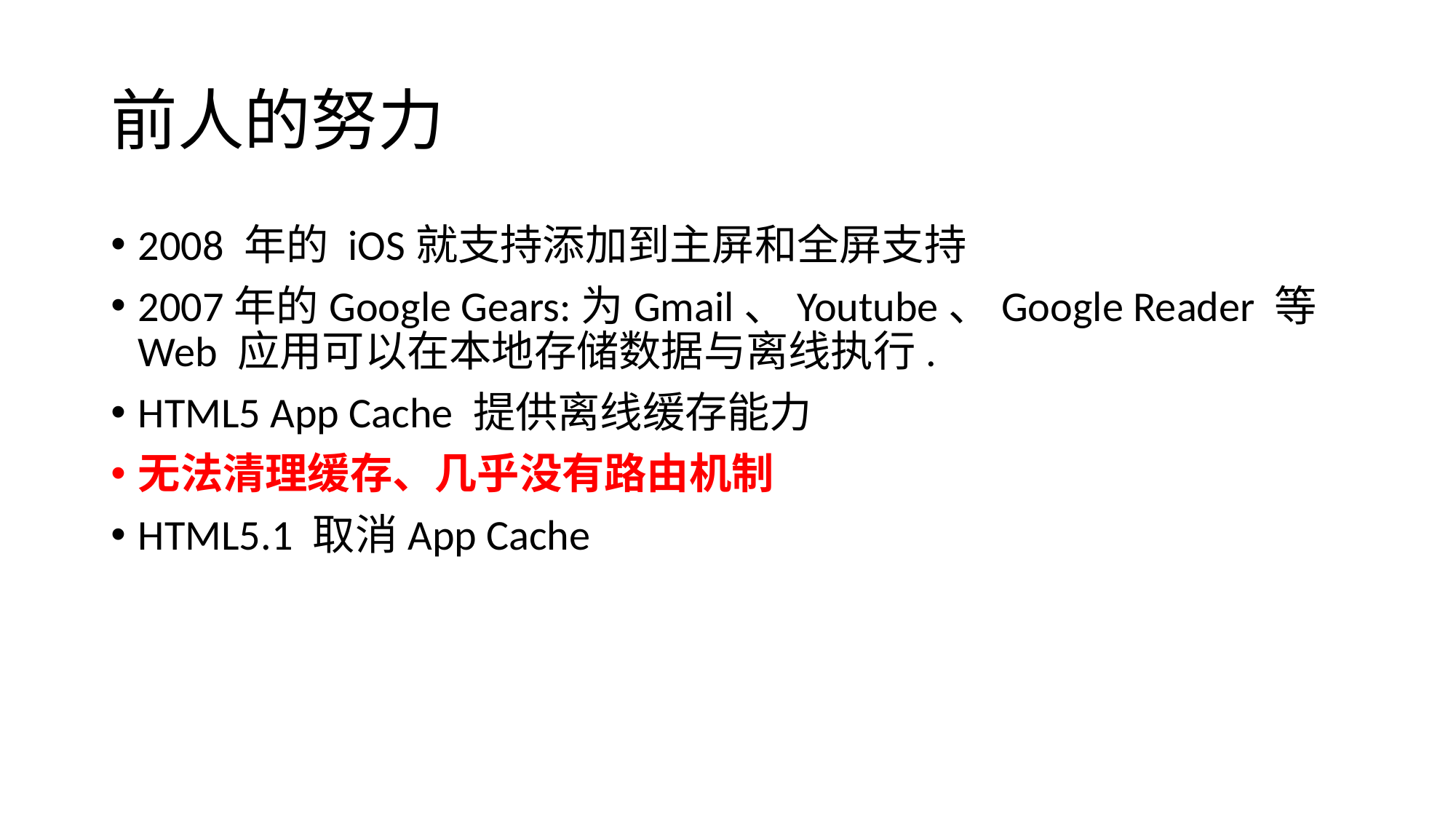

# 前人的努力
2008 年的 iOS就支持添加到主屏和全屏支持
2007年的Google Gears:为Gmail、Youtube、Google Reader 等 Web 应用可以在本地存储数据与离线执行.
HTML5 App Cache 提供离线缓存能力
无法清理缓存、几乎没有路由机制
HTML5.1 取消App Cache